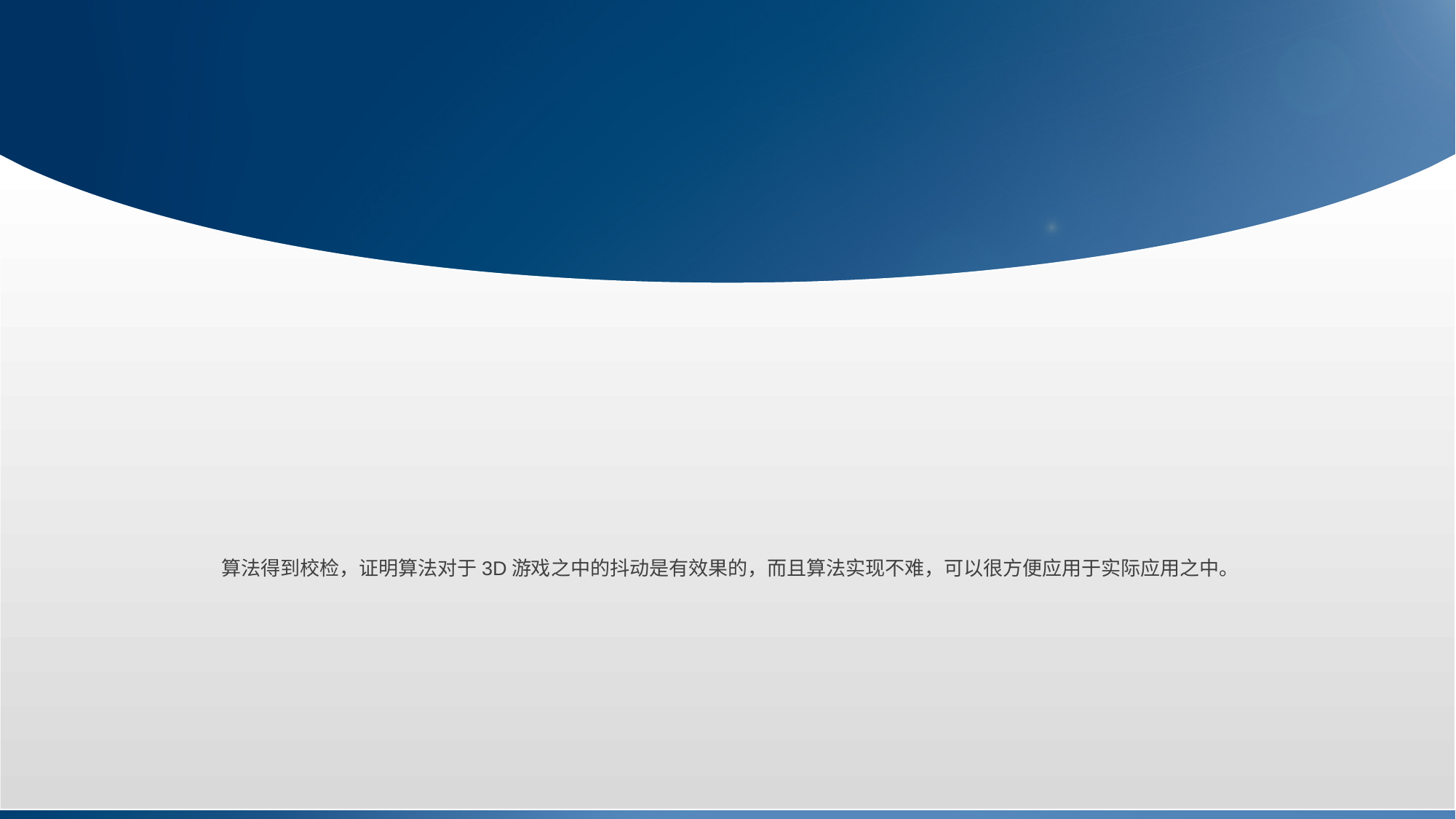

算法得到校检，证明算法对于3D游戏之中的抖动是有效果的，而且算法实现不难，可以很方便应用于实际应用之中。